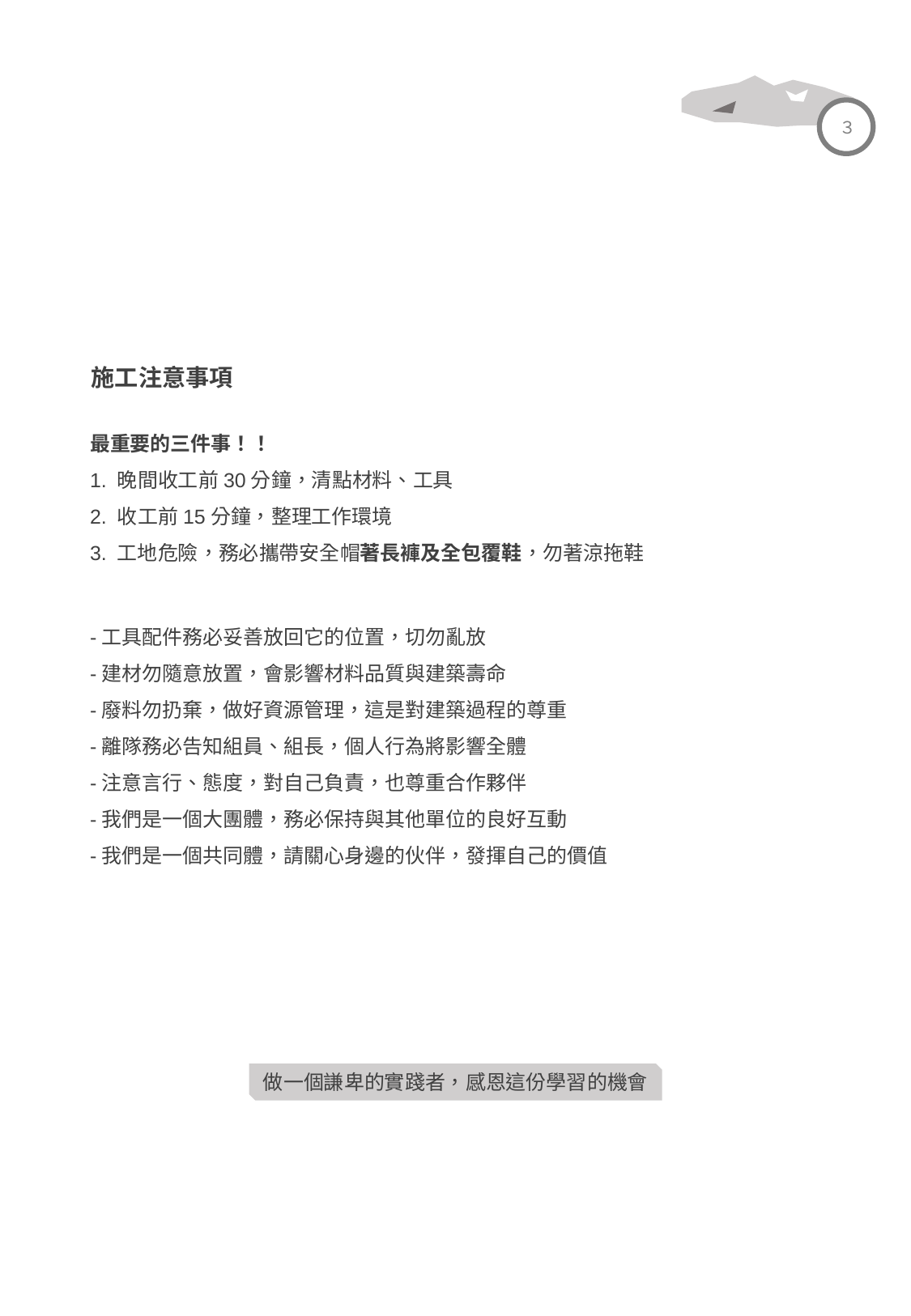

３
施工注意事項
最重要的三件事！！
1. 晚間收工前30分鐘，清點材料、工具
2. 收工前15分鐘，整理工作環境
3. 工地危險，務必攜帶安全帽著長褲及全包覆鞋，勿著涼拖鞋

-工具配件務必妥善放回它的位置，切勿亂放
-建材勿隨意放置，會影響材料品質與建築壽命
-廢料勿扔棄，做好資源管理，這是對建築過程的尊重
-離隊務必告知組員、組長，個人行為將影響全體
-注意言行、態度，對自己負責，也尊重合作夥伴
-我們是一個大團體，務必保持與其他單位的良好互動
-我們是一個共同體，請關心身邊的伙伴，發揮自己的價值

做一個謙卑的實踐者，感恩這份學習的機會